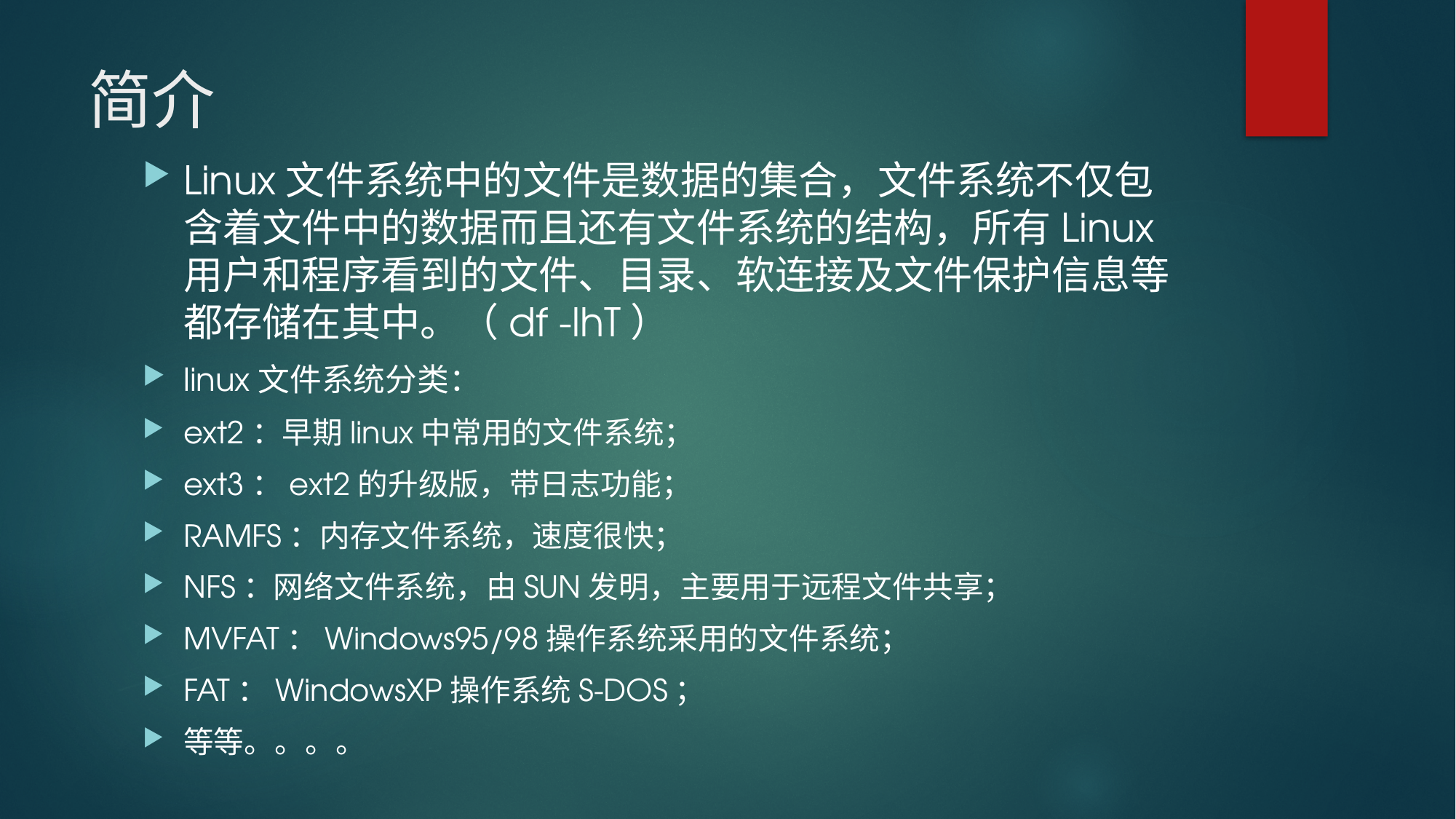

# 简介
Linux文件系统中的文件是数据的集合，文件系统不仅包含着文件中的数据而且还有文件系统的结构，所有Linux 用户和程序看到的文件、目录、软连接及文件保护信息等都存储在其中。（df -lhT）
linux文件系统分类：
ext2：早期linux中常用的文件系统；
ext3：ext2的升级版，带日志功能；
RAMFS：内存文件系统，速度很快；
NFS：网络文件系统，由SUN发明，主要用于远程文件共享；
MVFAT：Windows95/98操作系统采用的文件系统；
FAT：WindowsXP操作系统S-DOS；
等等。。。。